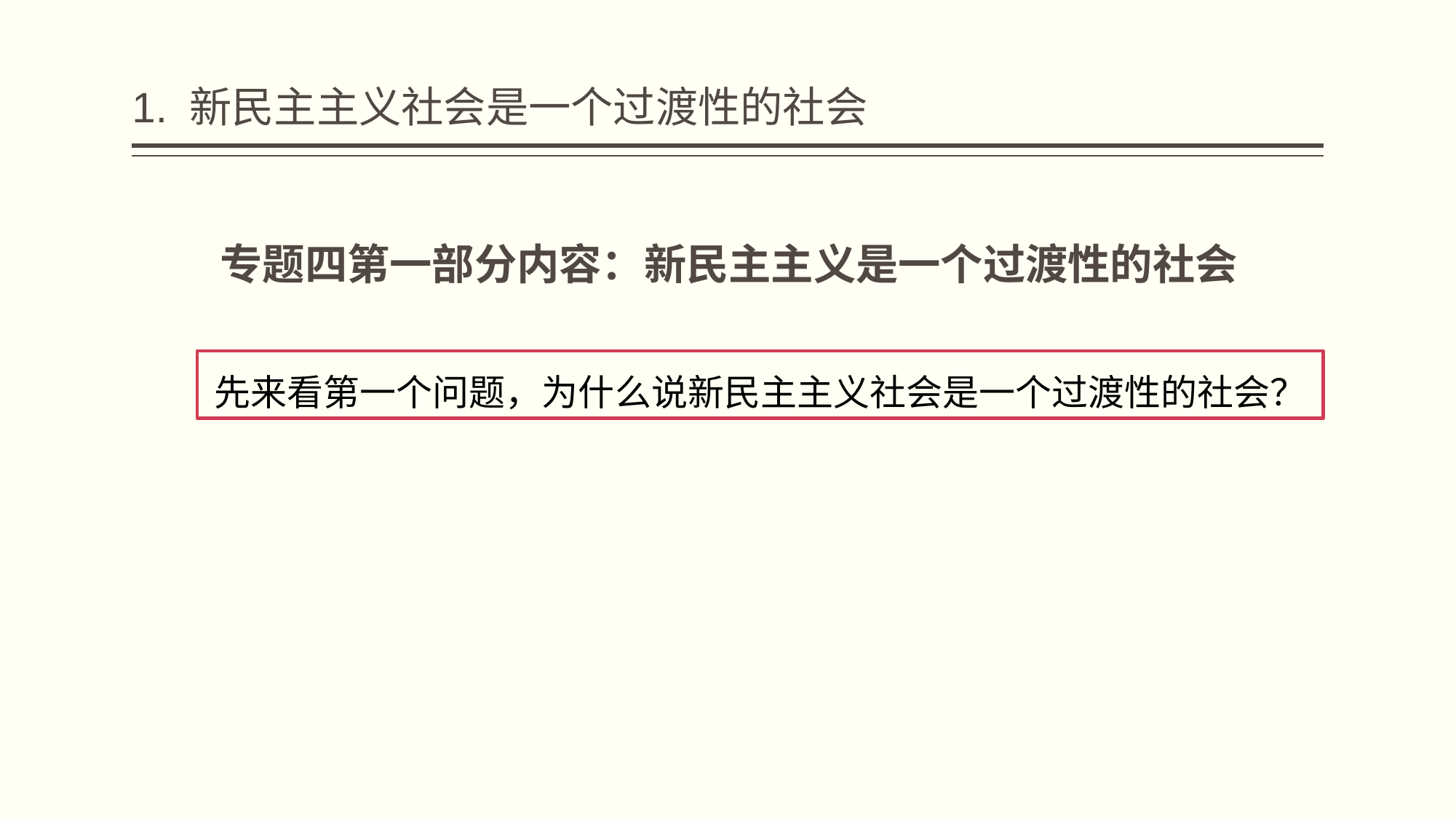

# 1. 新民主主义社会是一个过渡性的社会
专题四第一部分内容：新民主主义是一个过渡性的社会
先来看第一个问题，为什么说新民主主义社会是一个过渡性的社会？